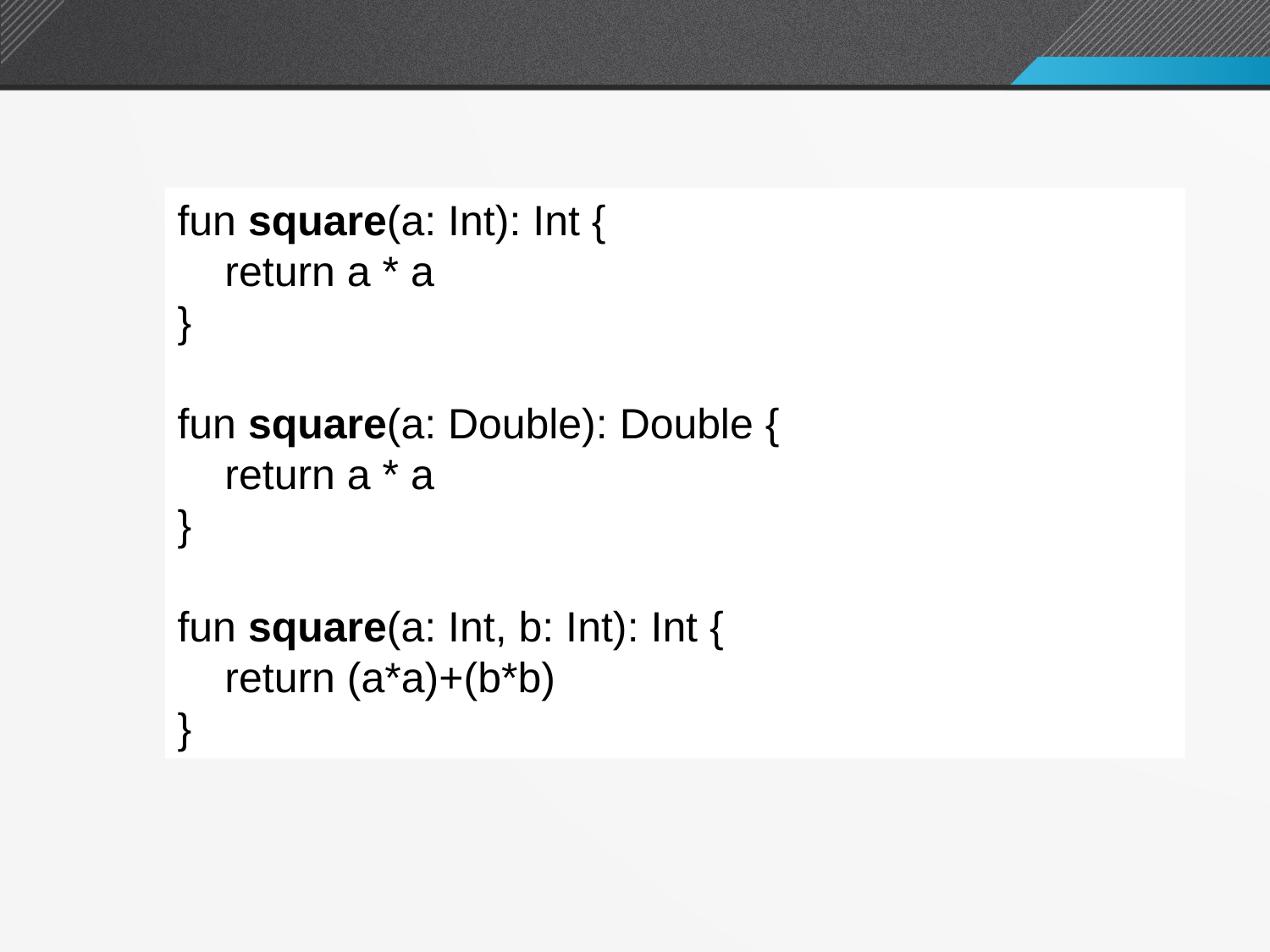

오버로딩이 적용된 예
fun square(a: Int): Int {
    return a * a
}

fun square(a: Double): Double {
    return a * a
}

fun square(a: Int, b: Int): Int {
    return (a*a)+(b*b)
}